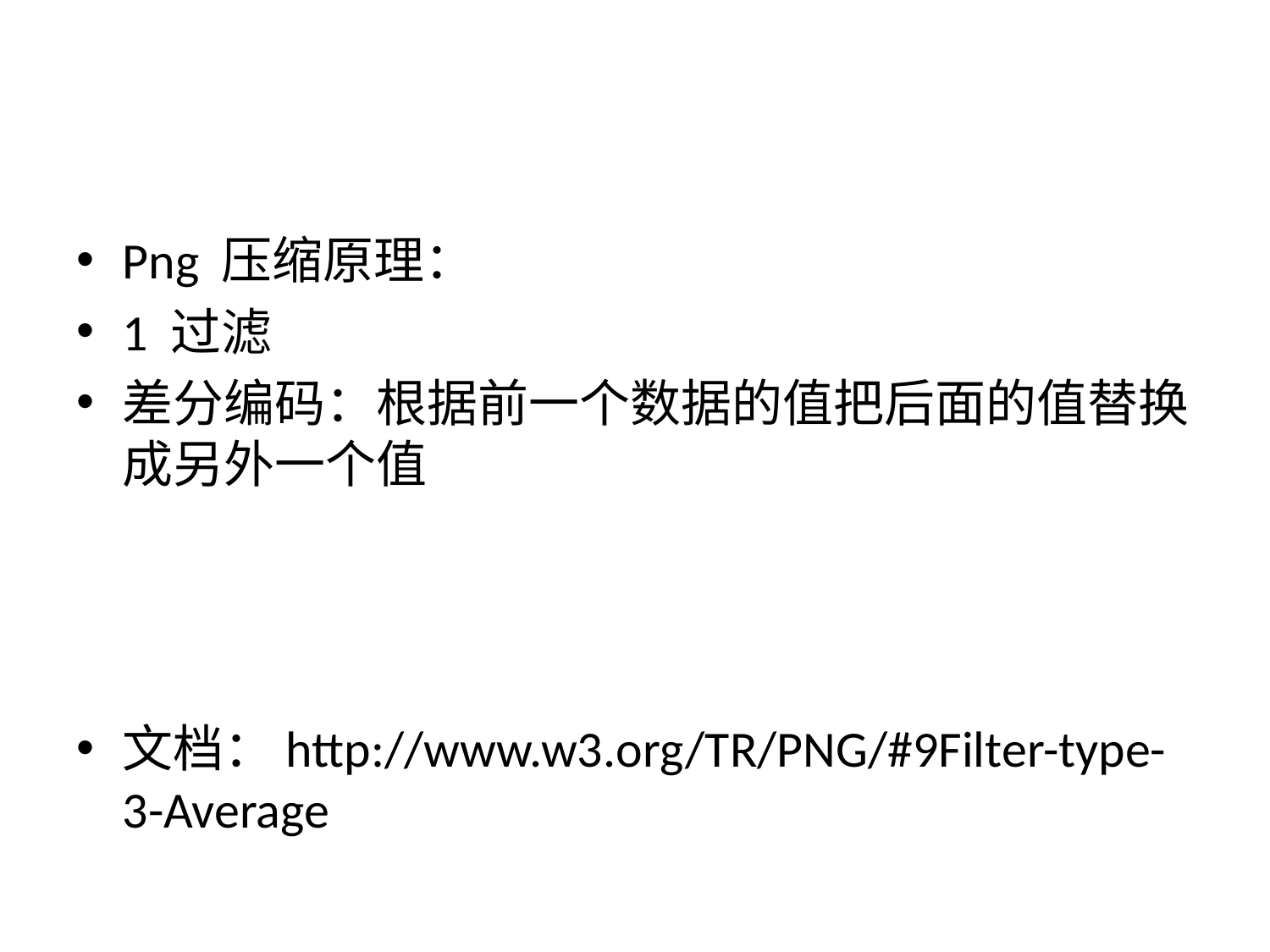

Png 压缩原理：
1 过滤
差分编码：根据前一个数据的值把后面的值替换成另外一个值

文档：http://www.w3.org/TR/PNG/#9Filter-type-3-Average